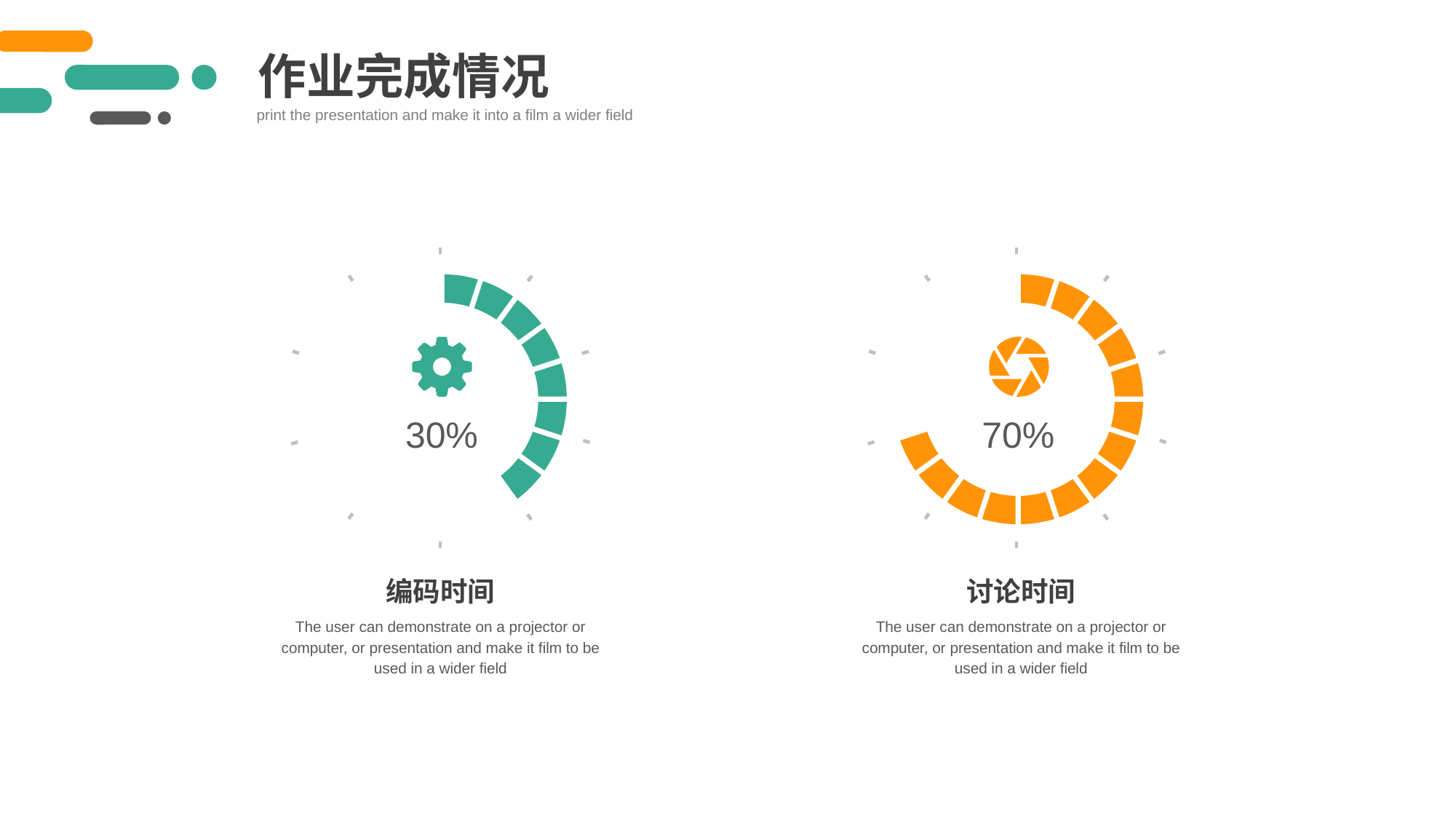

作业完成情况
print the presentation and make it into a film a wider field

30%

70%
编码时间
The user can demonstrate on a projector or computer, or presentation and make it film to be used in a wider field
讨论时间
The user can demonstrate on a projector or computer, or presentation and make it film to be used in a wider field